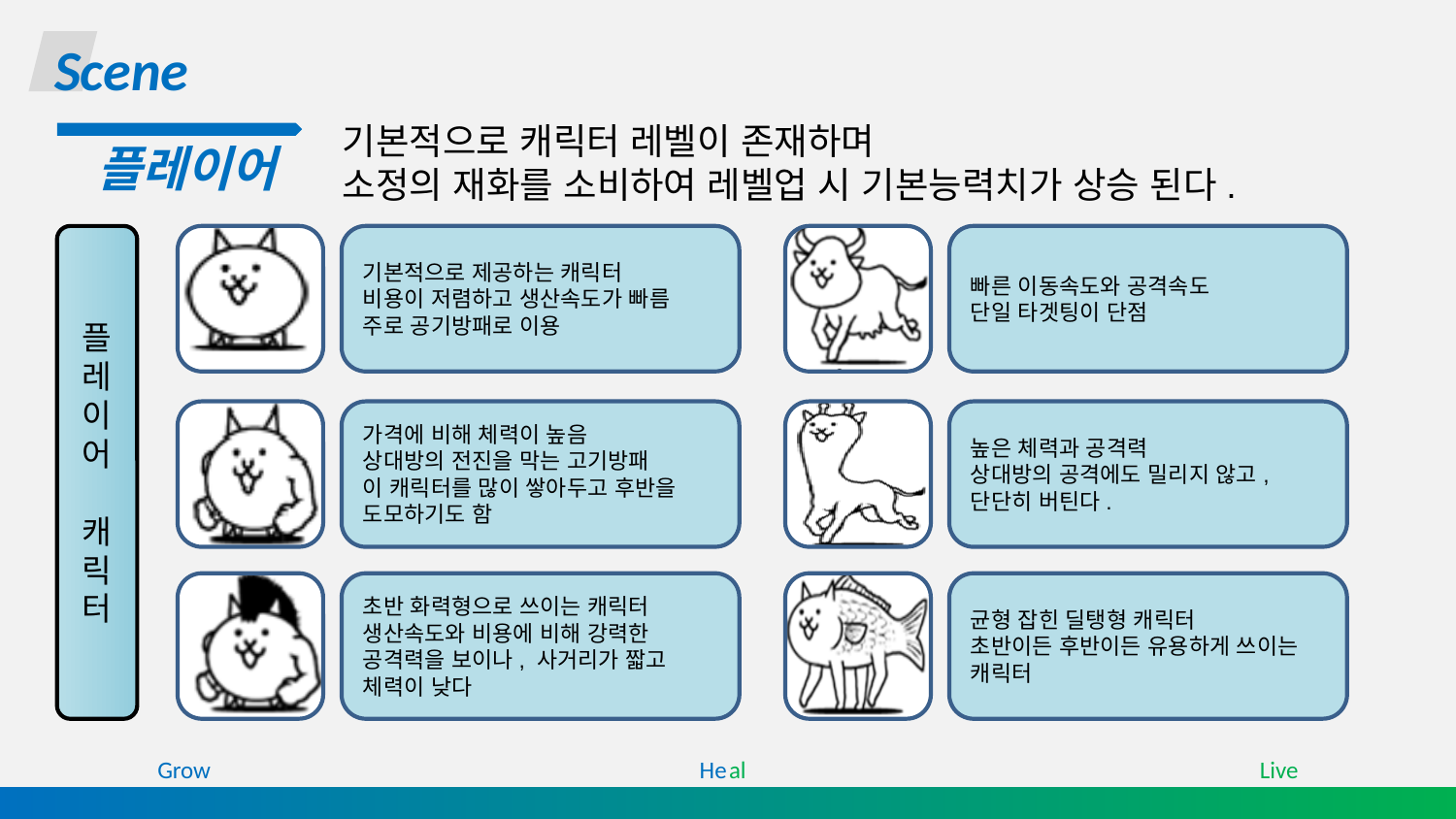

Scene

기본적으로 캐릭터 레벨이 존재하며
소정의 재화를 소비하여 레벨업 시 기본능력치가 상승 된다.

플레이어
플
레
이
어

캐
릭
터

기본적으로 제공하는 캐릭터
비용이 저렴하고 생산속도가 빠름
주로 공기방패로 이용

빠른 이동속도와 공격속도
단일 타겟팅이 단점

가격에 비해 체력이 높음
상대방의 전진을 막는 고기방패
이 캐릭터를 많이 쌓아두고 후반을 도모하기도 함

높은 체력과 공격력
상대방의 공격에도 밀리지 않고,
단단히 버틴다.

초반 화력형으로 쓰이는 캐릭터
생산속도와 비용에 비해 강력한
공격력을 보이나, 사거리가 짧고
체력이 낮다

균형 잡힌 딜탱형 캐릭터
초반이든 후반이든 유용하게 쓰이는 캐릭터
Grow                                                                                        Heal                                                                                            Live